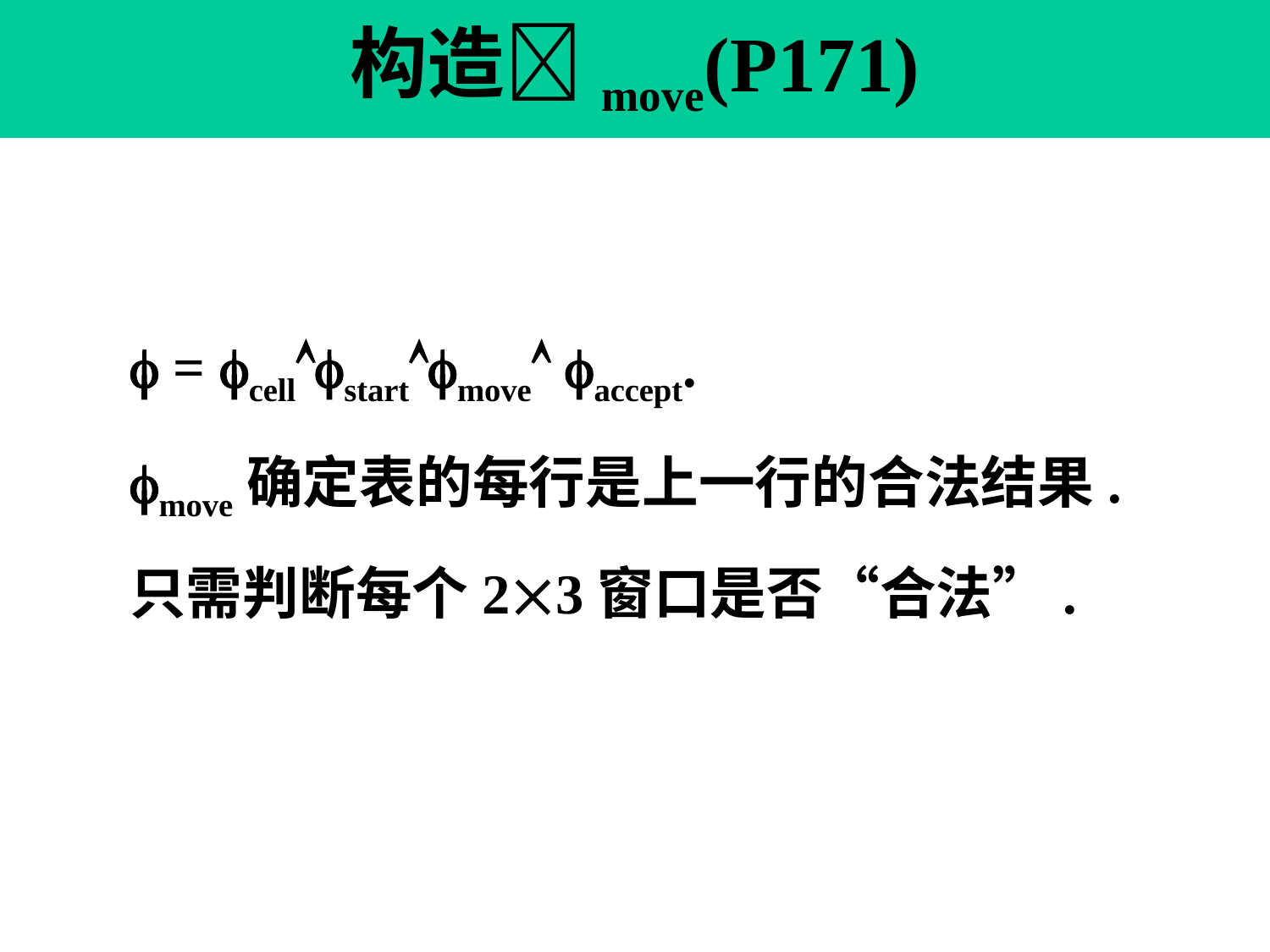

# 构造φmove(P171)
φ = φcell∧φstart∧φmove∧ φaccept.
φmove确定表的每行是上一行的合法结果.
只需判断每个2×3窗口是否“合法”.